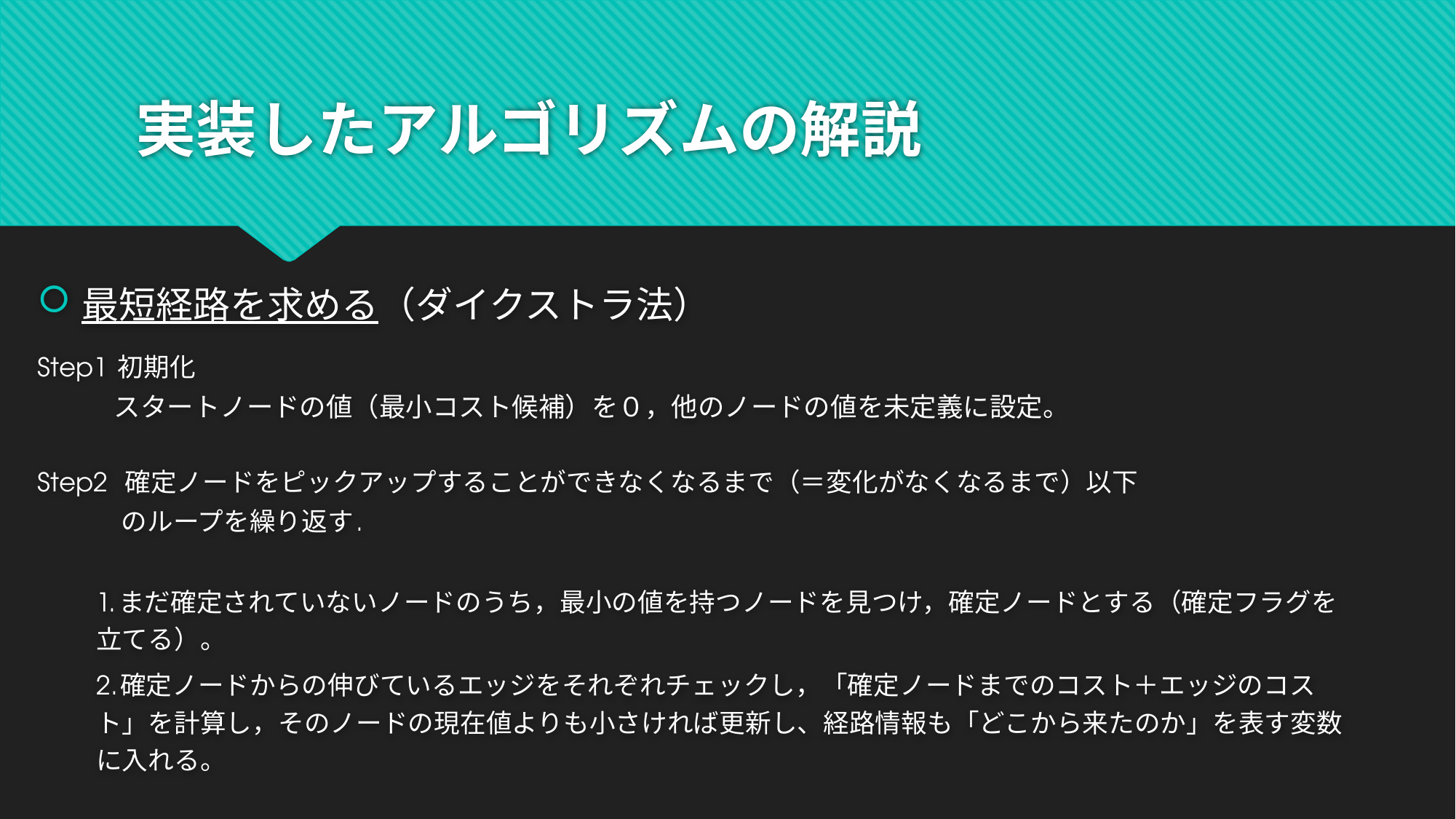

# 実装したアルゴリズムの解説
最短経路を求める（ダイクストラ法）

Step1 初期化
		スタートノードの値（最小コスト候補）を０，他のノードの値を未定義に設定。

Step2  確定ノードをピックアップすることができなくなるまで（＝変化がなくなるまで）以下
　　　 のループを繰り返す.

1.まだ確定されていないノードのうち，最小の値を持つノードを見つけ，確定ノードとする（確定フラグを立てる）。
2.確定ノードからの伸びているエッジをそれぞれチェックし，「確定ノードまでのコスト＋エッジのコスト」を計算し，そのノードの現在値よりも小さければ更新し、経路情報も「どこから来たのか」を表す変数に入れる。